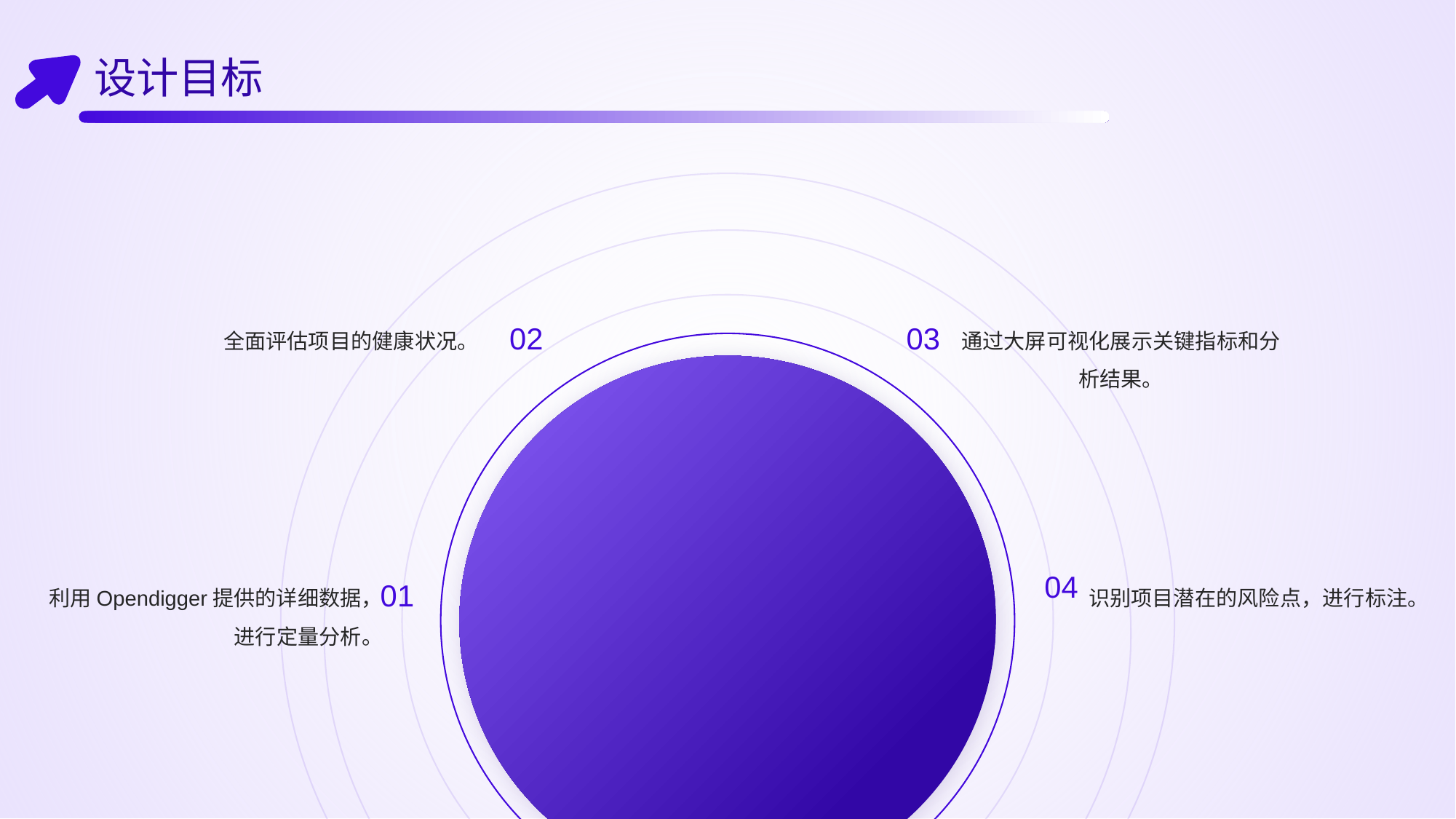

设计目标

02
03

全面评估项目的健康状况。
通过大屏可视化展示关键指标和分析结果。

04
01
利用Opendigger提供的详细数据，进行定量分析。
识别项目潜在的风险点，进行标注。